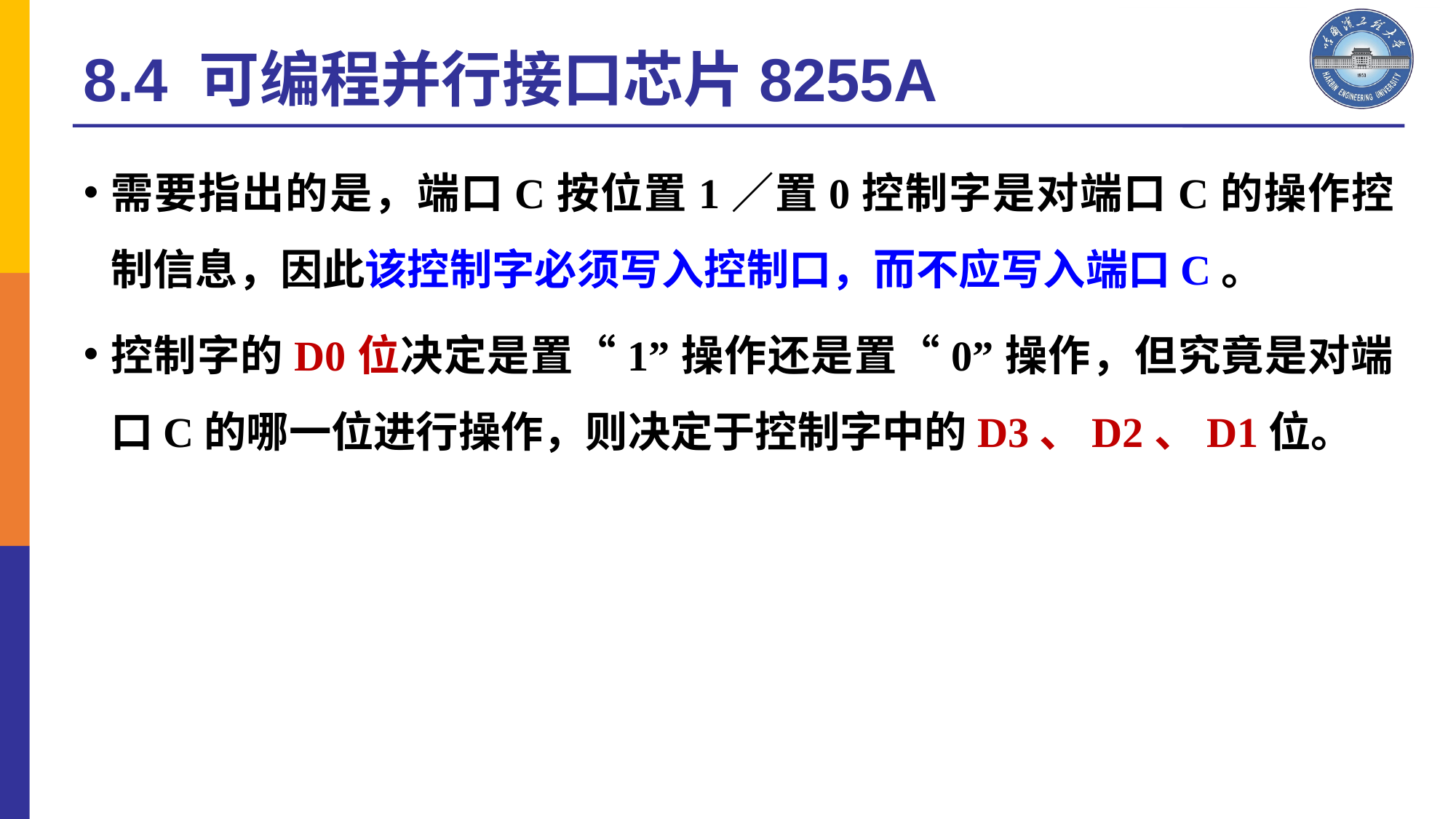

8.4 可编程并行接口芯片8255A
需要指出的是，端口C按位置1／置0控制字是对端口C的操作控制信息，因此该控制字必须写入控制口，而不应写入端口C。
控制字的D0位决定是置“1”操作还是置“0”操作，但究竟是对端口C的哪一位进行操作，则决定于控制字中的D3、D2、D1位。